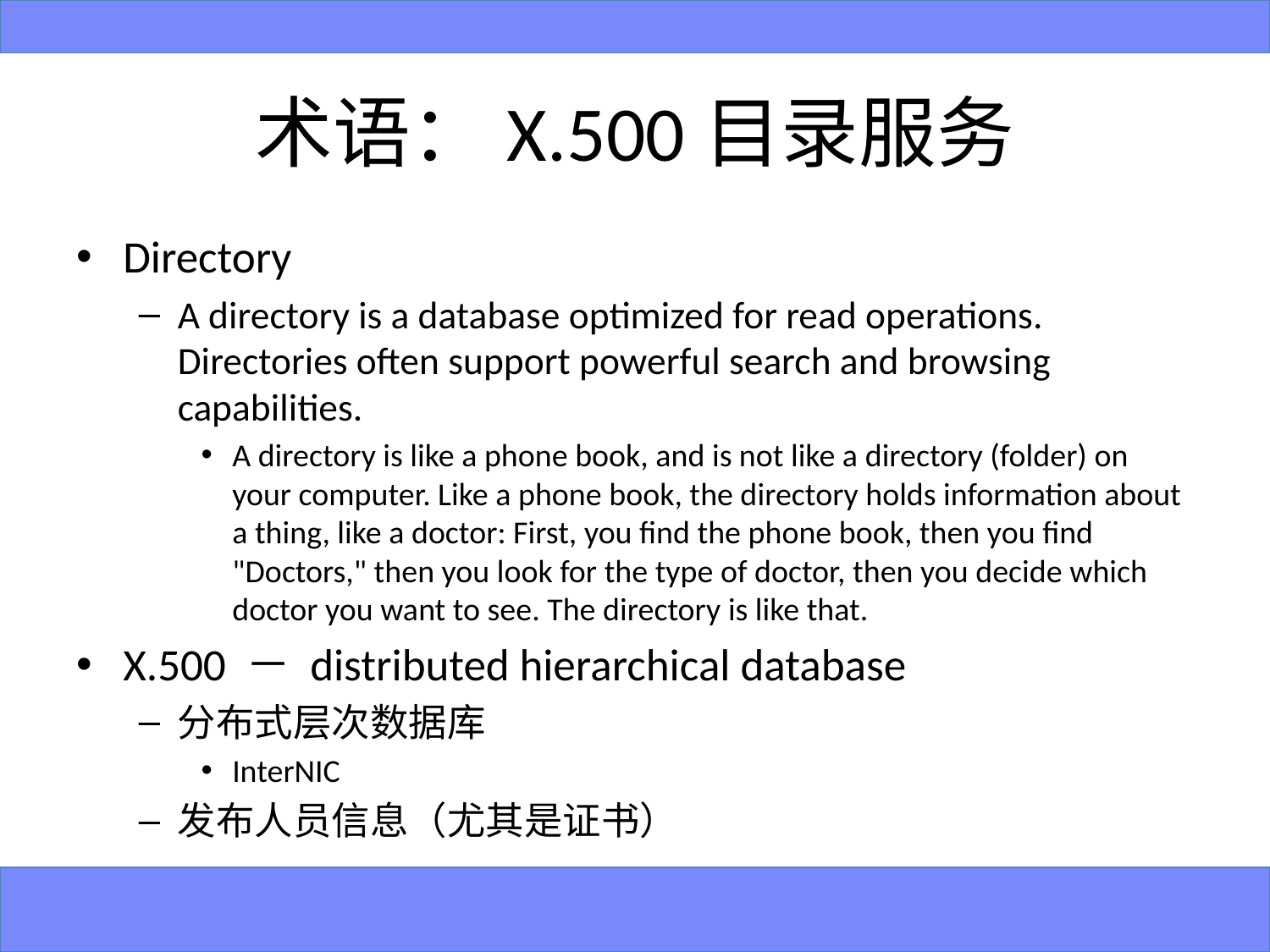

# 术语：X.500目录服务
Directory
A directory is a database optimized for read operations. Directories often support powerful search and browsing capabilities.
A directory is like a phone book, and is not like a directory (folder) on your computer. Like a phone book, the directory holds information about a thing, like a doctor: First, you find the phone book, then you find "Doctors," then you look for the type of doctor, then you decide which doctor you want to see. The directory is like that.
X.500 － distributed hierarchical database
分布式层次数据库
InterNIC
发布人员信息（尤其是证书）